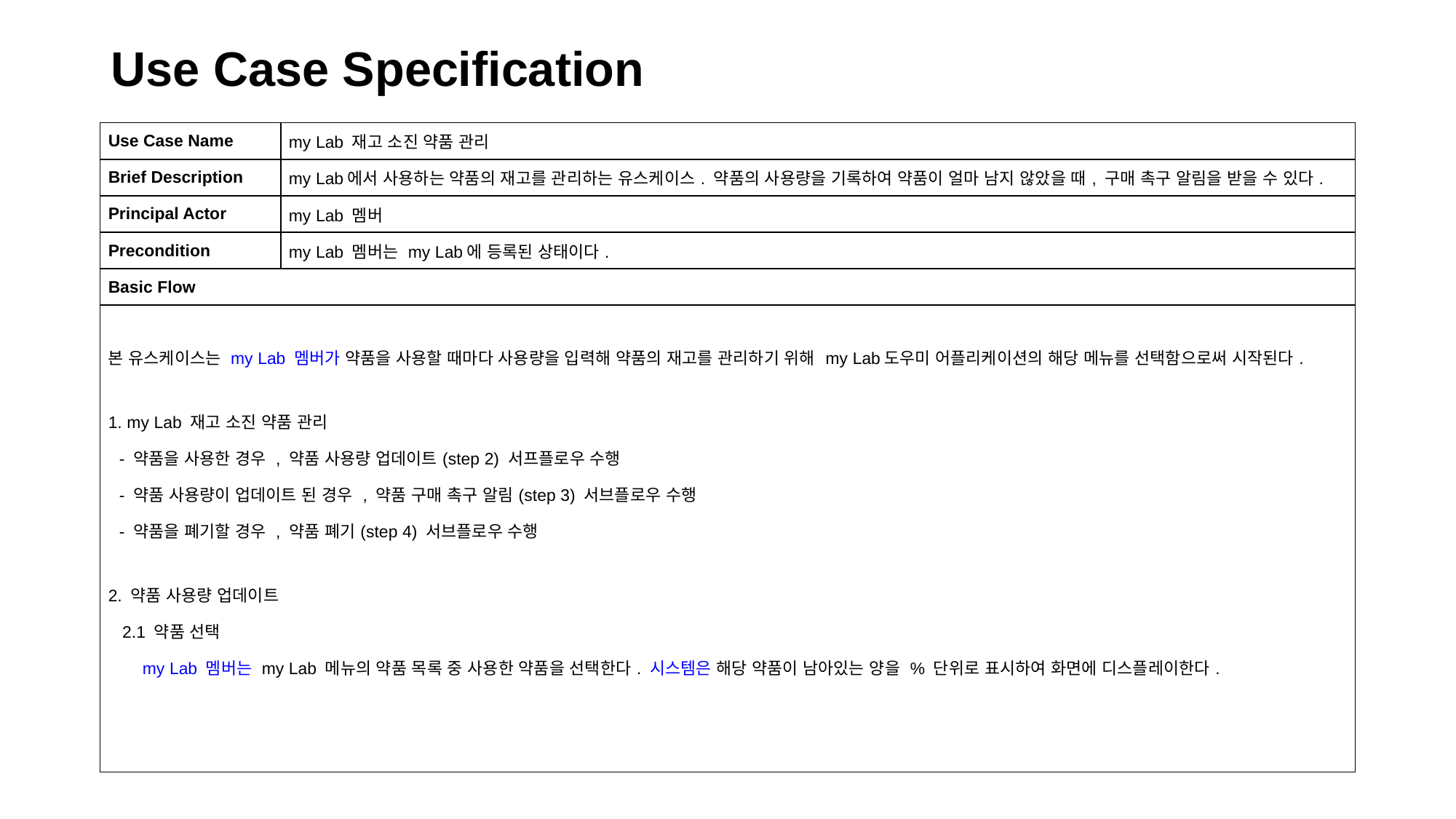

# Use Case Specification
| Use Case Name | my Lab 재고 소진 약품 관리 |
| --- | --- |
| Brief Description | my Lab에서 사용하는 약품의 재고를 관리하는 유스케이스. 약품의 사용량을 기록하여 약품이 얼마 남지 않았을 때, 구매 촉구 알림을 받을 수 있다. |
| Principal Actor | my Lab 멤버 |
| Precondition | my Lab 멤버는 my Lab에 등록된 상태이다. |
| Basic Flow |  |
| 본 유스케이스는 my Lab 멤버가 약품을 사용할 때마다 사용량을 입력해 약품의 재고를 관리하기 위해 my Lab도우미 어플리케이션의 해당 메뉴를 선택함으로써 시작된다.   1. my Lab 재고 소진 약품 관리 - 약품을 사용한 경우 , 약품 사용량 업데이트(step 2) 서프플로우 수행 - 약품 사용량이 업데이트 된 경우 , 약품 구매 촉구 알림(step 3) 서브플로우 수행 - 약품을 폐기할 경우 , 약품 폐기(step 4) 서브플로우 수행  2. 약품 사용량 업데이트 2.1 약품 선택 my Lab 멤버는 my Lab 메뉴의 약품 목록 중 사용한 약품을 선택한다. 시스템은 해당 약품이 남아있는 양을 % 단위로 표시하여 화면에 디스플레이한다. |  |